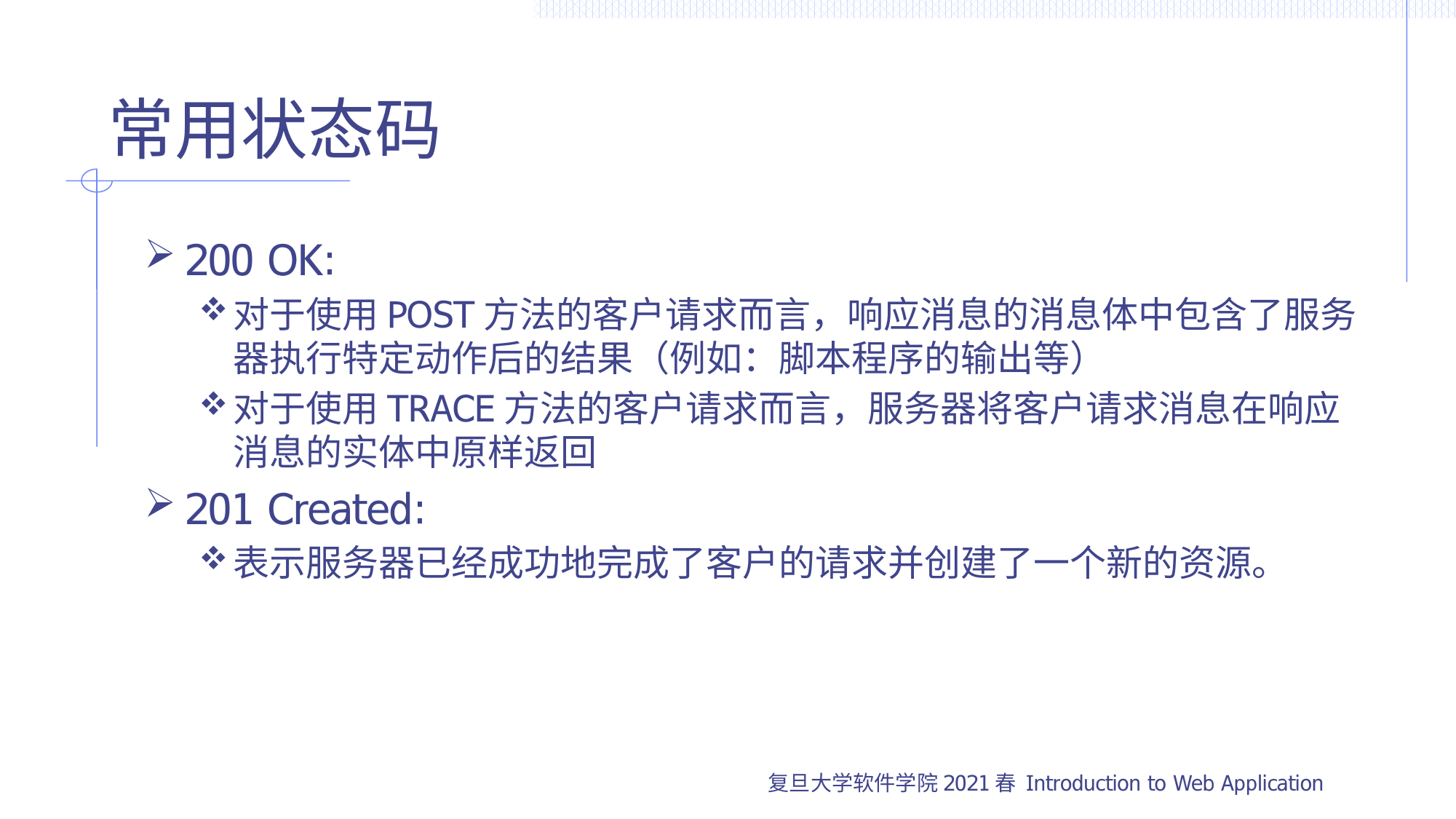

# 常用状态码
200 OK:
对于使用POST方法的客户请求而言，响应消息的消息体中包含了服务器执行特定动作后的结果（例如：脚本程序的输出等）
对于使用TRACE方法的客户请求而言，服务器将客户请求消息在响应消息的实体中原样返回
201 Created:
表示服务器已经成功地完成了客户的请求并创建了一个新的资源。